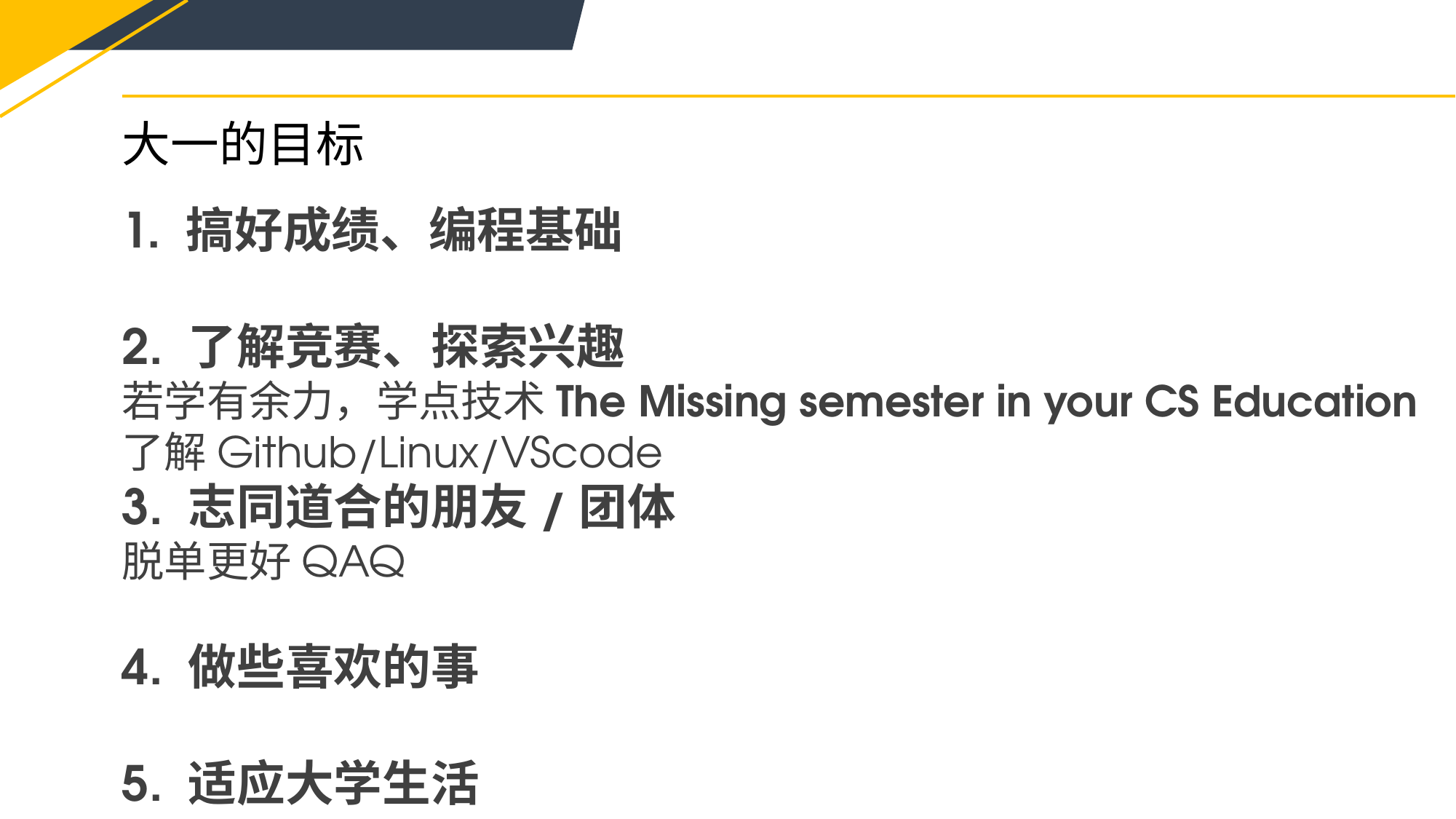

大一的目标
1. 搞好成绩、编程基础

2. 了解竞赛、探索兴趣
若学有余力，学点技术The Missing semester in your CS Education
了解Github/Linux/VScode
3. 志同道合的朋友/团体
脱单更好QAQ

4. 做些喜欢的事

5. 适应大学生活